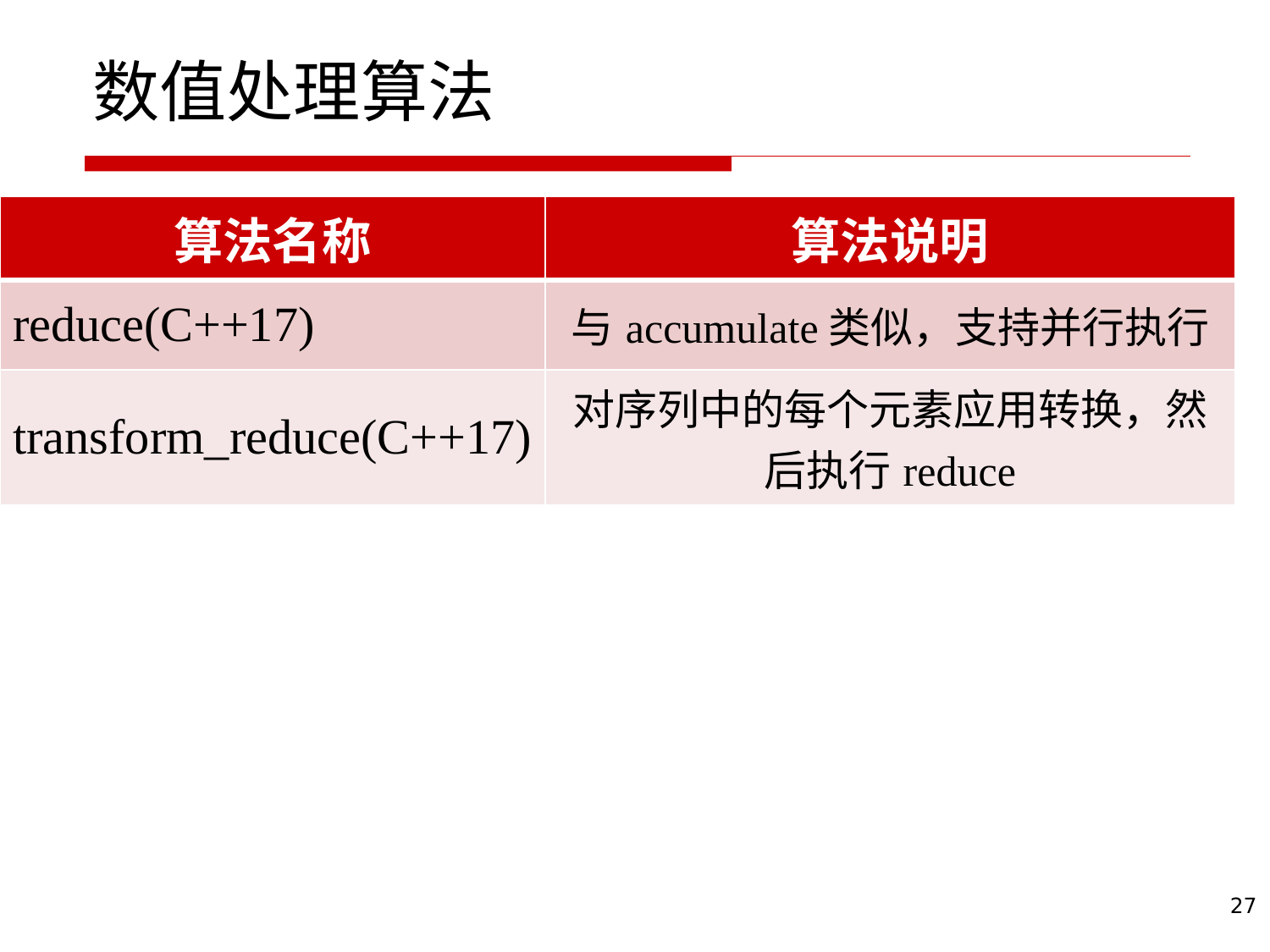

# 数值处理算法
| 算法名称 | 算法说明 |
| --- | --- |
| reduce(C++17) | 与accumulate类似，支持并行执行 |
| transform\_reduce(C++17) | 对序列中的每个元素应用转换，然后执行reduce |
27